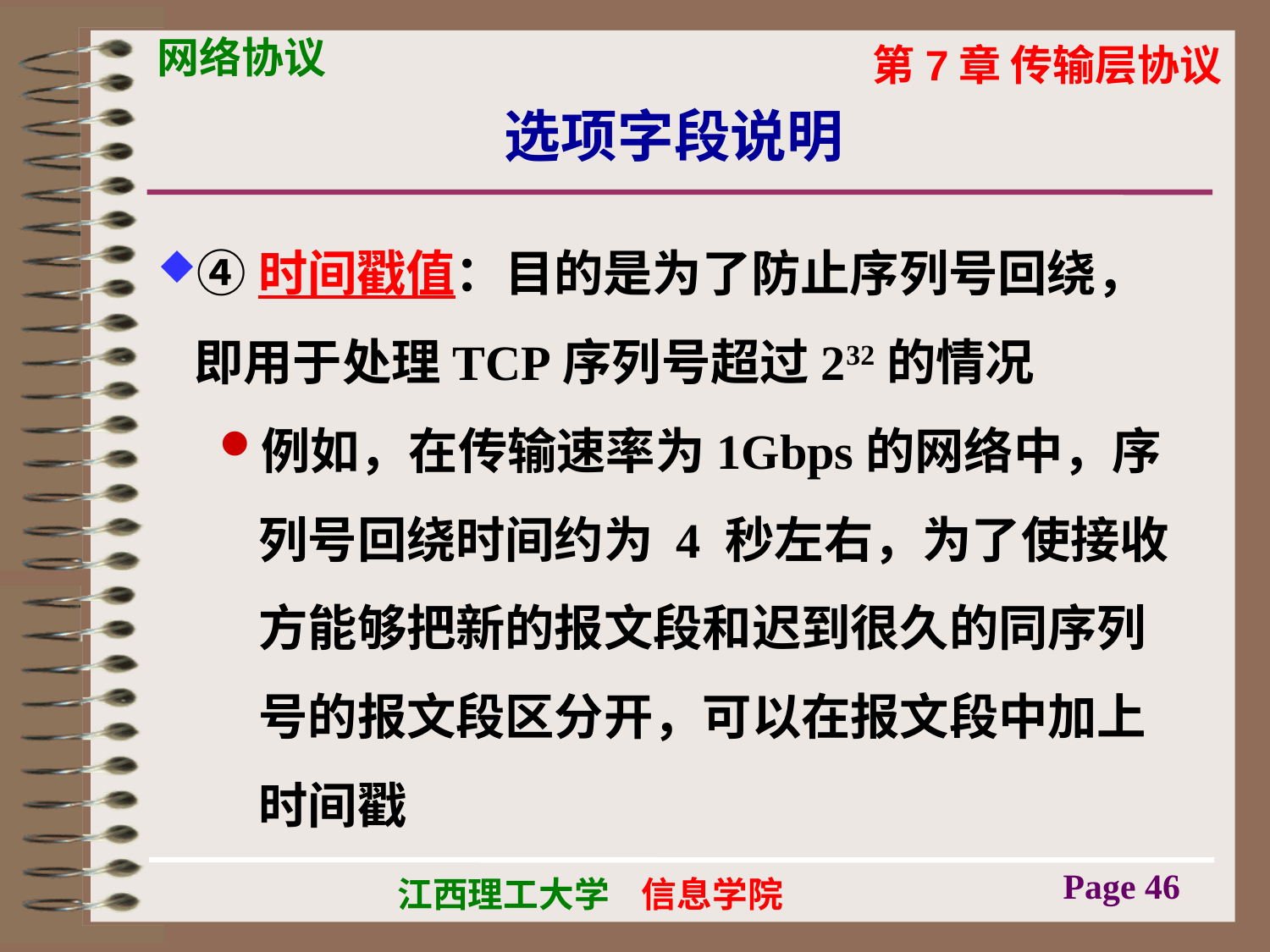

# 选项字段说明
④时间戳值：目的是为了防止序列号回绕，即用于处理TCP序列号超过232的情况
例如，在传输速率为1Gbps的网络中，序列号回绕时间约为 4 秒左右，为了使接收方能够把新的报文段和迟到很久的同序列号的报文段区分开，可以在报文段中加上时间戳
Page 46